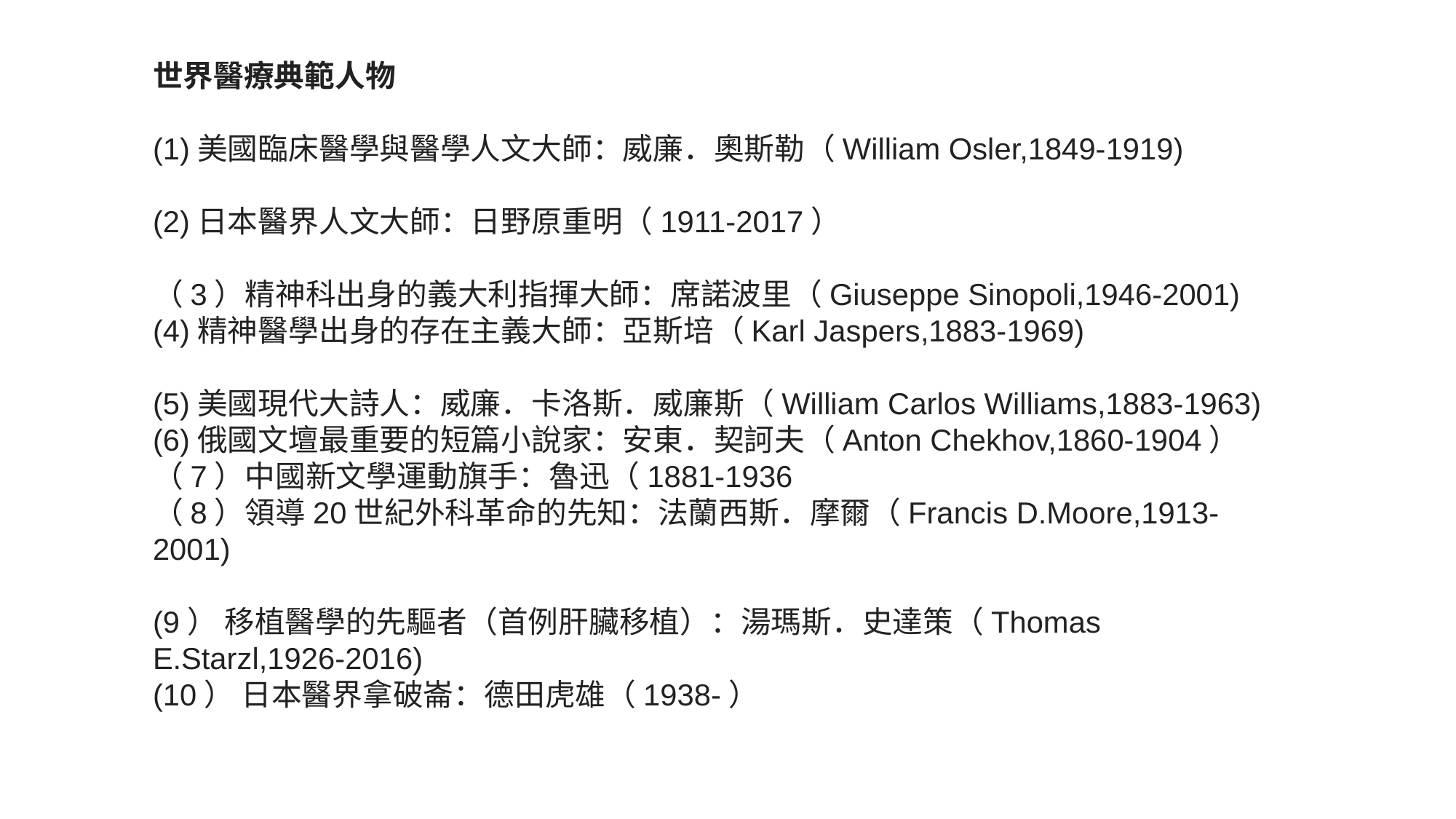

世界醫療典範人物
(1)美國臨床醫學與醫學人文大師：威廉．奧斯勒（William Osler,1849-1919)
(2)日本醫界人文大師：日野原重明（1911-2017）
（3）精神科出身的義大利指揮大師：席諾波里（Giuseppe Sinopoli,1946-2001)
(4)精神醫學出身的存在主義大師：亞斯培（Karl Jaspers,1883-1969)
(5)美國現代大詩人：威廉．卡洛斯．威廉斯（William Carlos Williams,1883-1963)
(6)俄國文壇最重要的短篇小說家：安東．契訶夫（Anton Chekhov,1860-1904）
（7）中國新文學運動旗手：魯迅（1881-1936
（8）領導20世紀外科革命的先知：法蘭西斯．摩爾（Francis D.Moore,1913-2001)
(9） 移植醫學的先驅者（首例肝臟移植）：湯瑪斯．史達策（Thomas E.Starzl,1926-2016)
(10） 日本醫界拿破崙：德田虎雄（1938-）